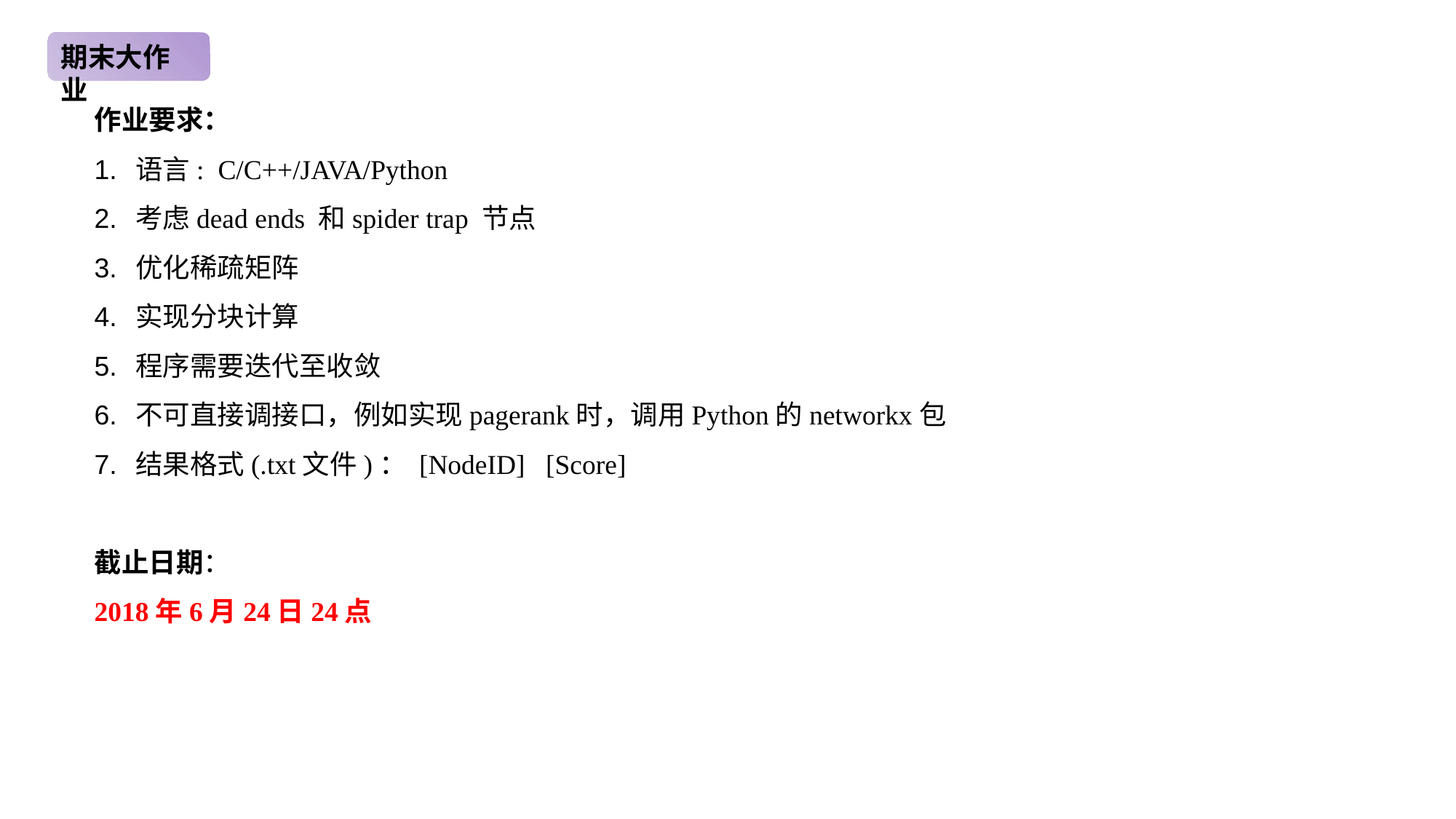

期末大作业
作业要求：
语言:  C/C++/JAVA/Python
考虑dead ends 和spider trap 节点
优化稀疏矩阵
实现分块计算
程序需要迭代至收敛
不可直接调接口，例如实现pagerank时，调用Python的networkx包
结果格式(.txt文件)： [NodeID]   [Score]

截止日期：
2018年6月24日24点